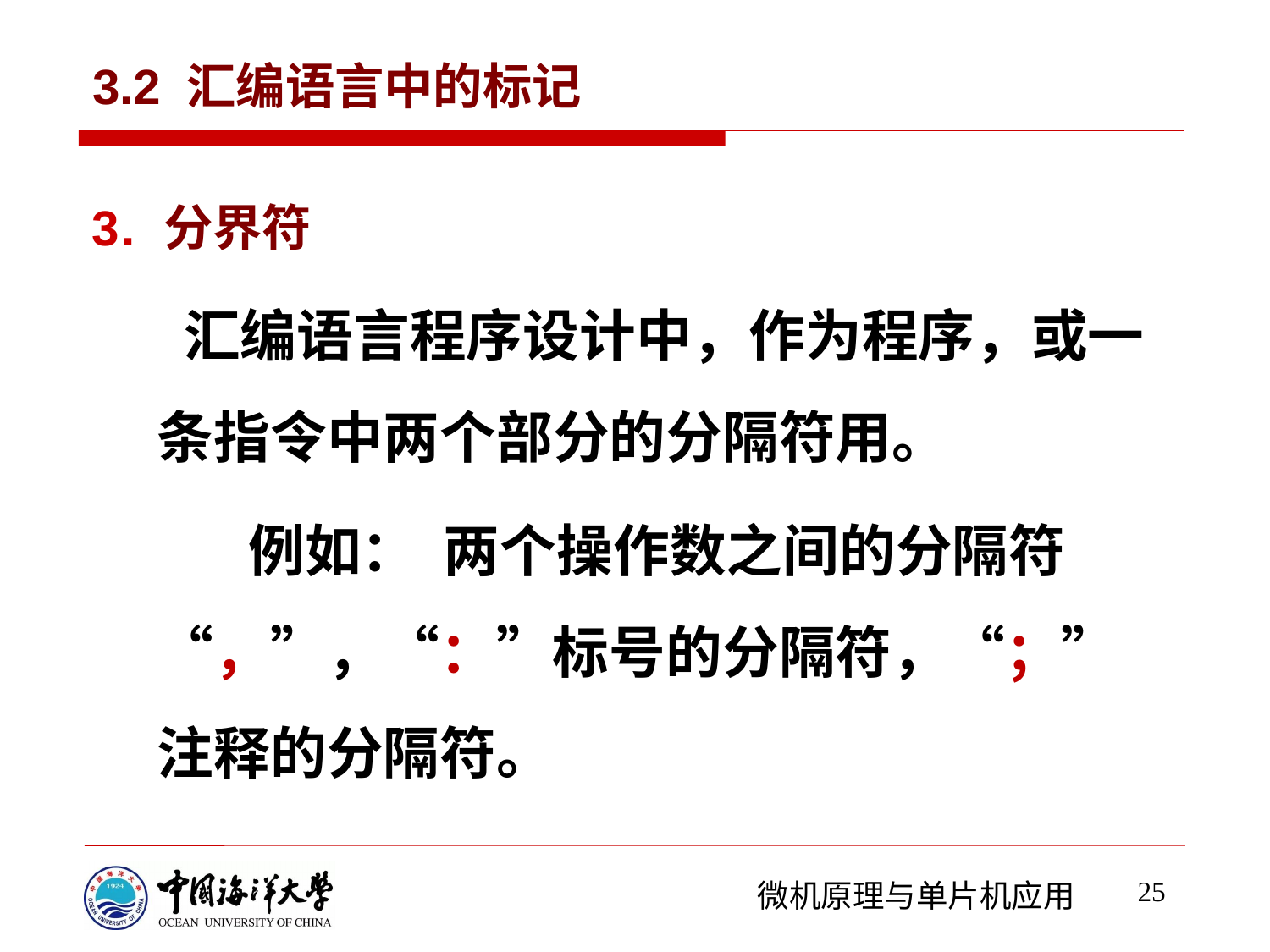

# 3.2 汇编语言中的标记
分界符
 汇编语言程序设计中，作为程序，或一条指令中两个部分的分隔符用。
      例如：  两个操作数之间的分隔符  “，”，“：”标号的分隔符，“；” 注释的分隔符。

25